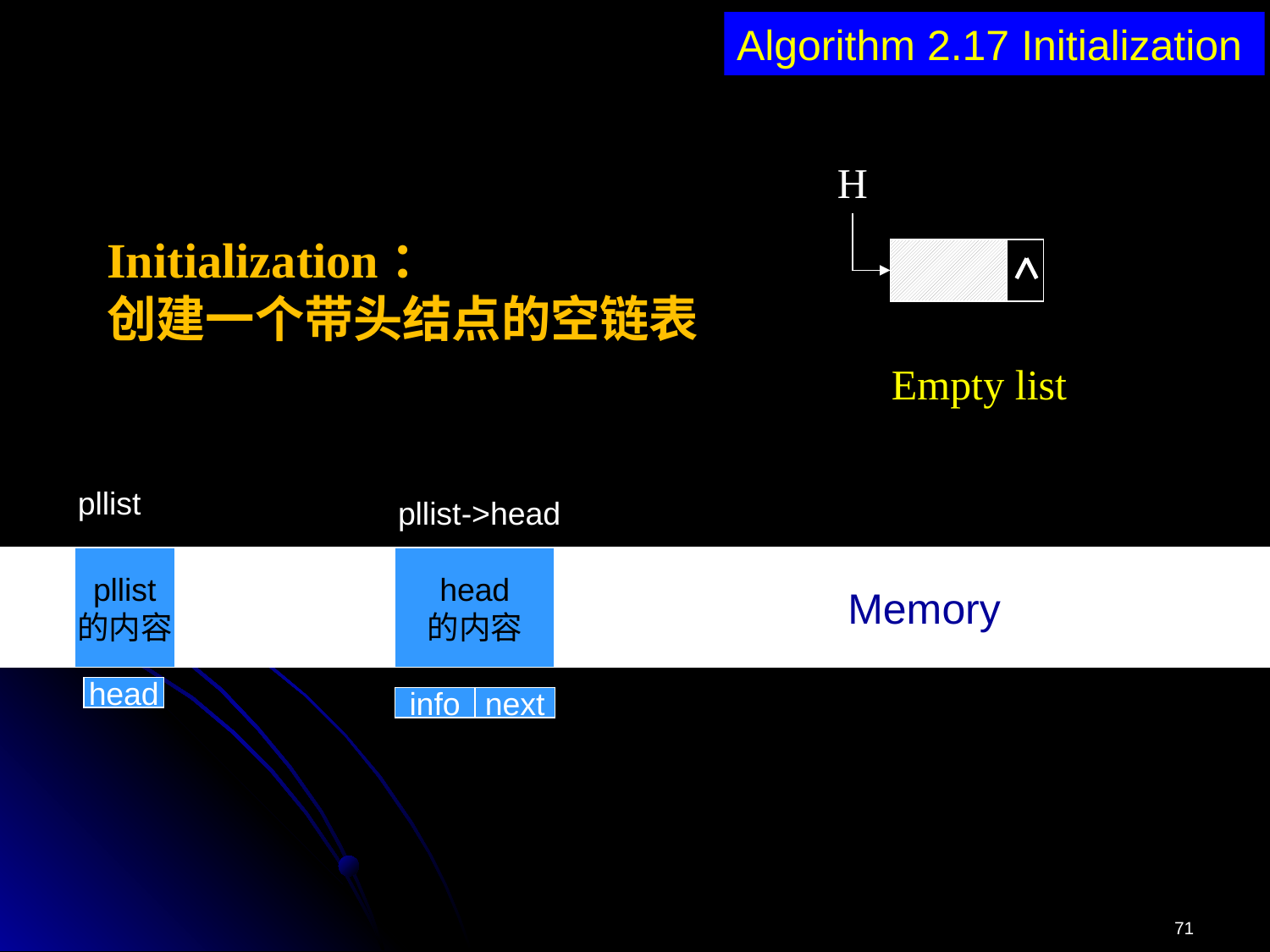

Algorithm 2.17 Initialization
H
Initialization：
创建一个带头结点的空链表

Empty list
pllist
pllist->head

pllist
的内容
head
的内容
Memory
head
info
next

71